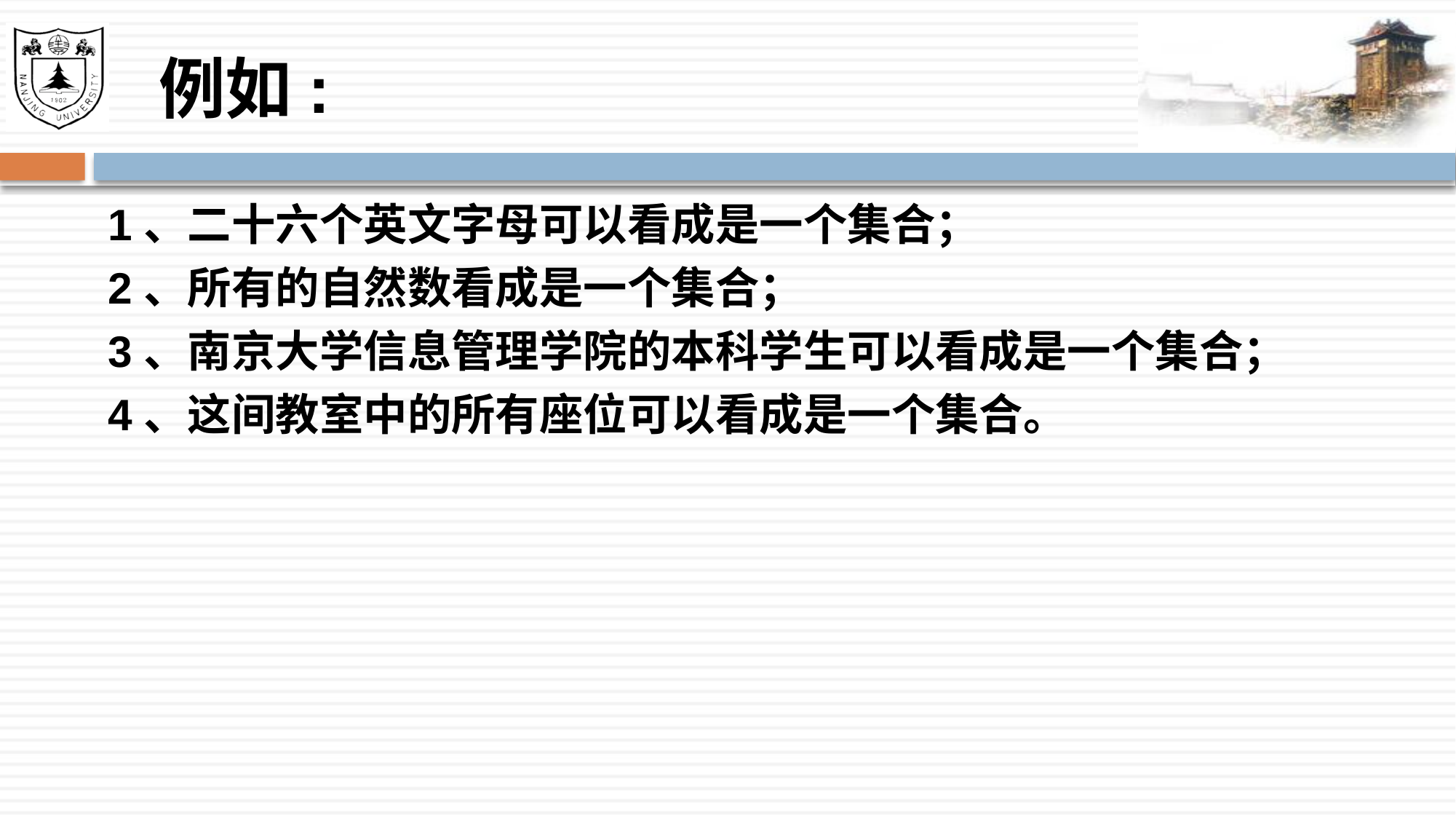

# 例如:
1、二十六个英文字母可以看成是一个集合；
2、所有的自然数看成是一个集合；
3、南京大学信息管理学院的本科学生可以看成是一个集合；
4、这间教室中的所有座位可以看成是一个集合。